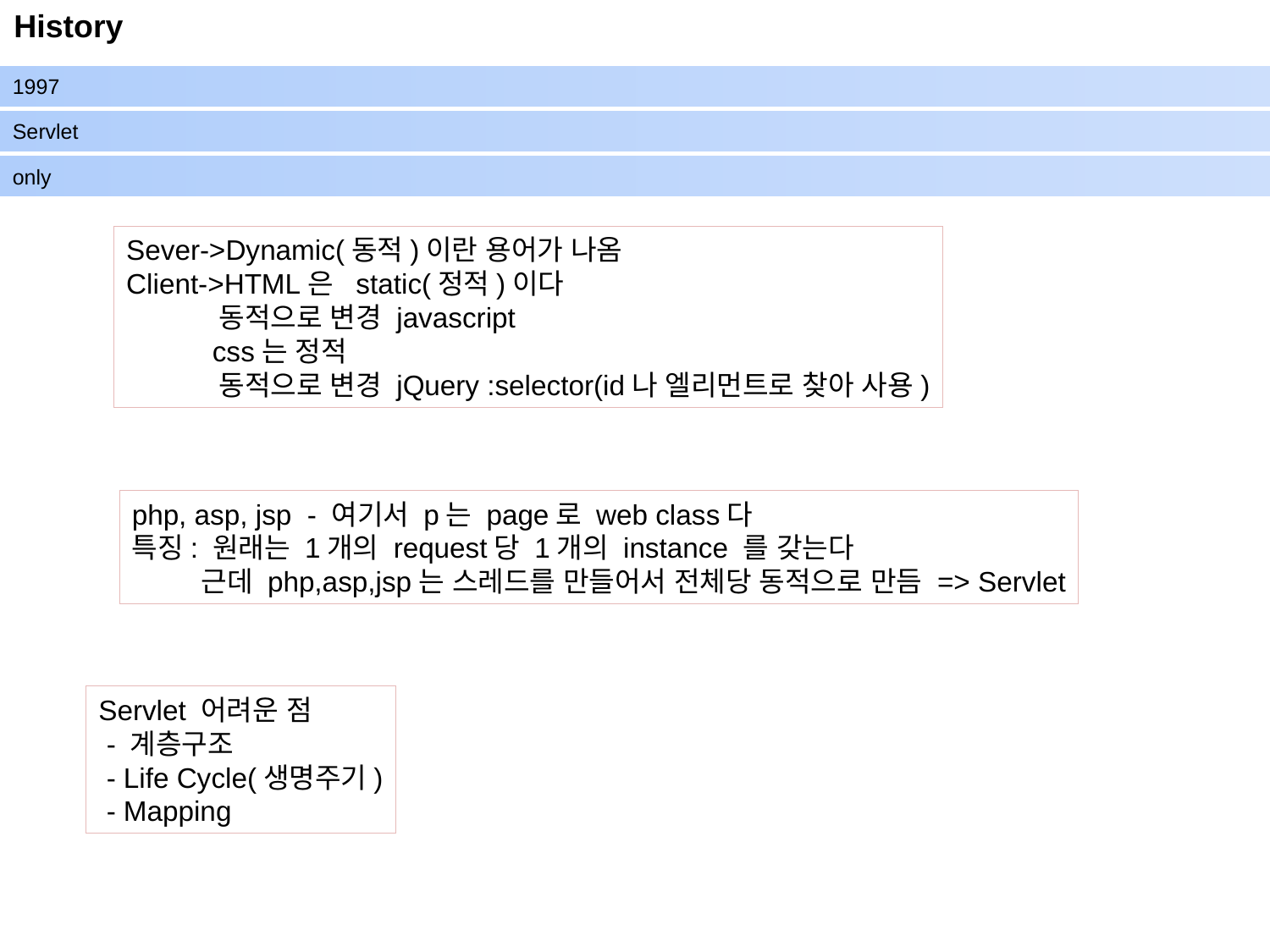

History
1997
Servlet
only
Sever->Dynamic(동적)이란 용어가 나옴
Client->HTML은  static(정적)이다
           동적으로 변경 javascript
           css는 정적
           동적으로 변경 jQuery :selector(id나 엘리먼트로 찾아 사용)
php, asp, jsp  - 여기서 p는 page로 web class다
특징: 원래는 1개의 request당 1개의 instance 를 갖는다
        근데 php,asp,jsp는 스레드를 만들어서 전체당 동적으로 만듬 => Servlet
Servlet 어려운 점
 - 계층구조
 - Life Cycle(생명주기)
 - Mapping